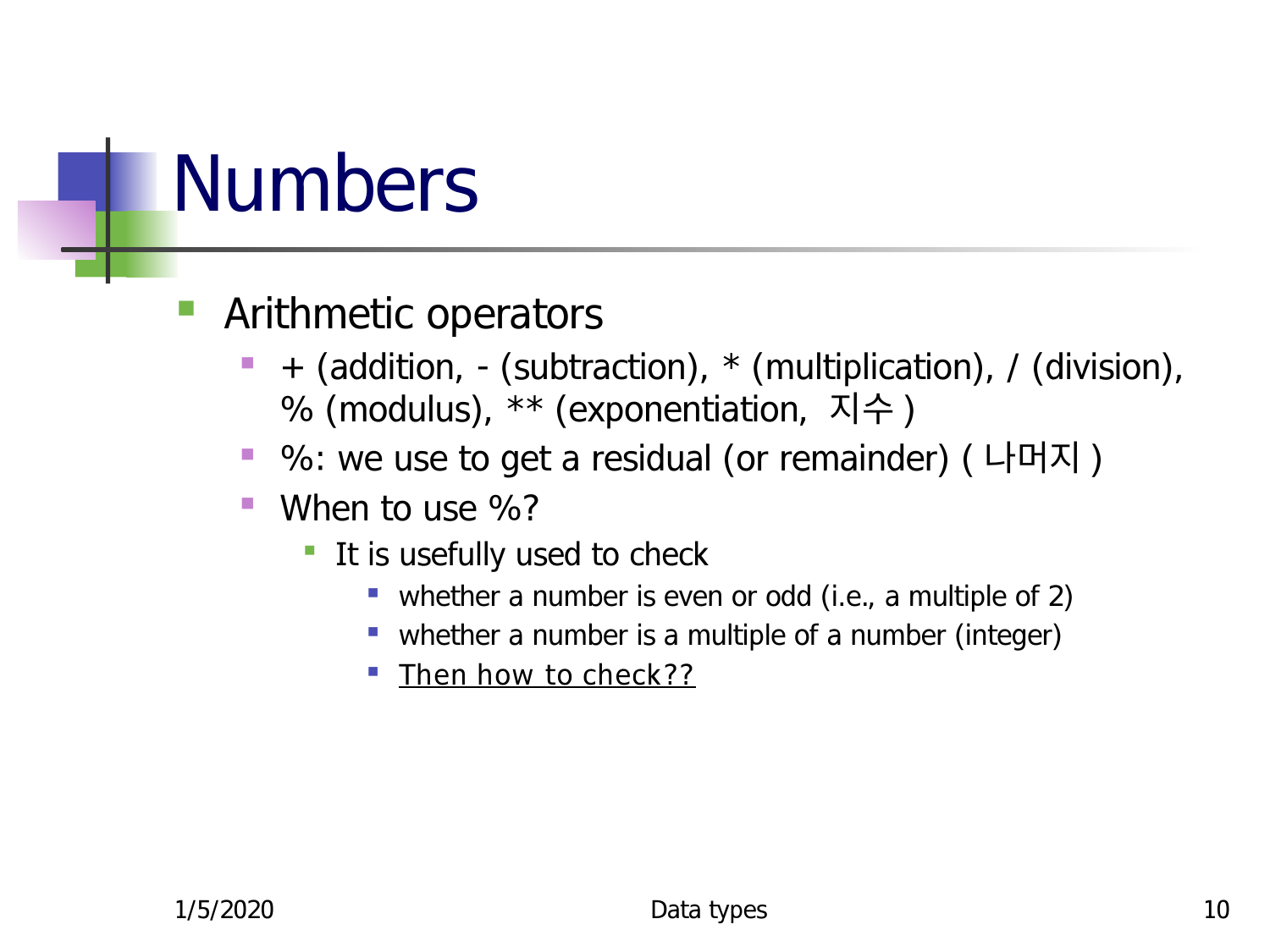

# Numbers
Arithmetic operators
+ (addition, - (subtraction), * (multiplication), / (division), % (modulus), ** (exponentiation, 지수)
%: we use to get a residual (or remainder) (나머지)
When to use %?
It is usefully used to check
whether a number is even or odd (i.e., a multiple of 2)
whether a number is a multiple of a number (integer)
Then how to check??

1/5/2020
Data types
10